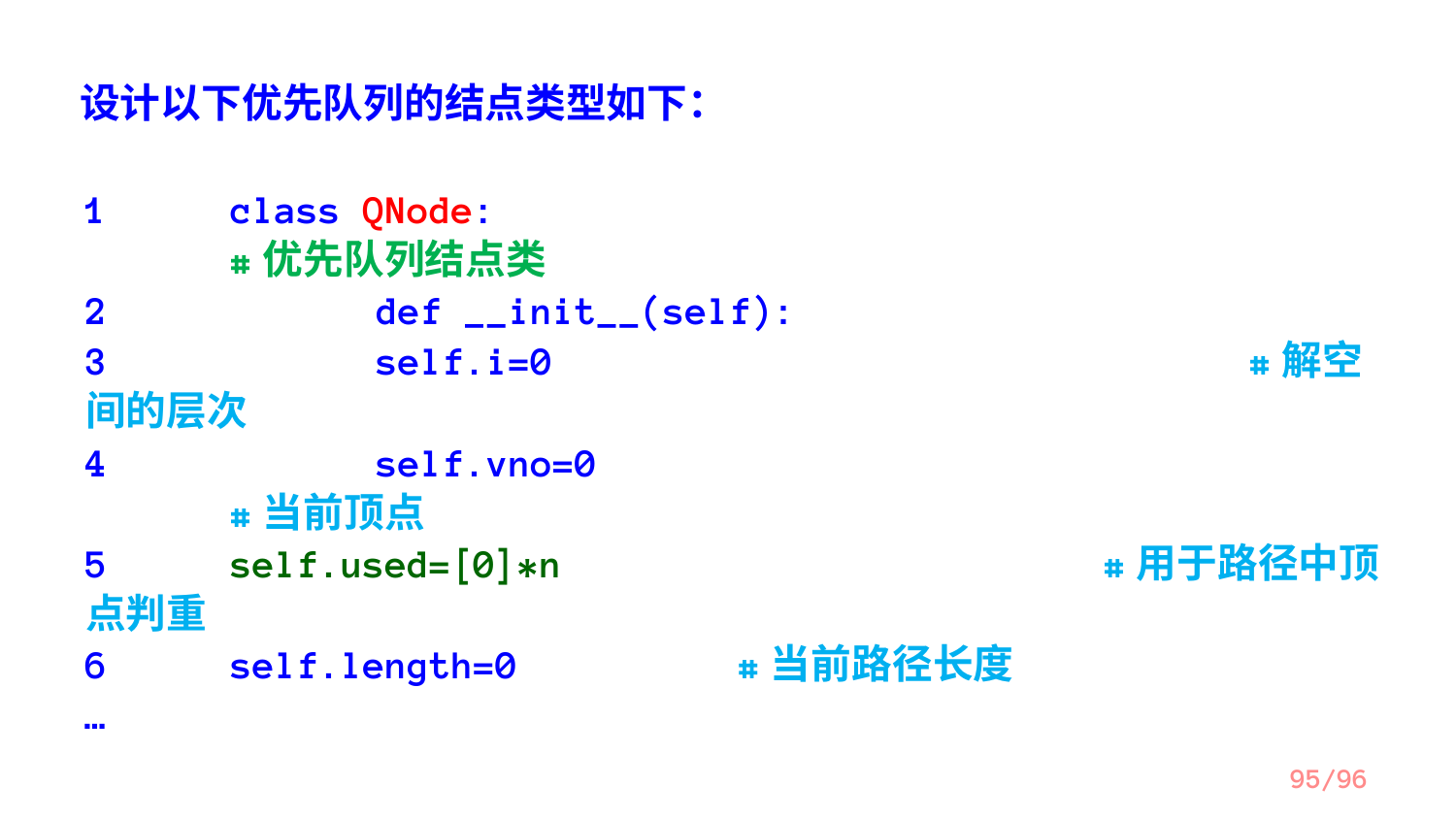

设计以下优先队列的结点类型如下：
1	class QNode:							#优先队列结点类
2 		def __init__(self):
3    		self.i=0			    		#解空间的层次
4   		self.vno=0						#当前顶点
5     	self.used=[0]*n				#用于路径中顶点判重
6     	self.length=0          #当前路径长度
…
95/96